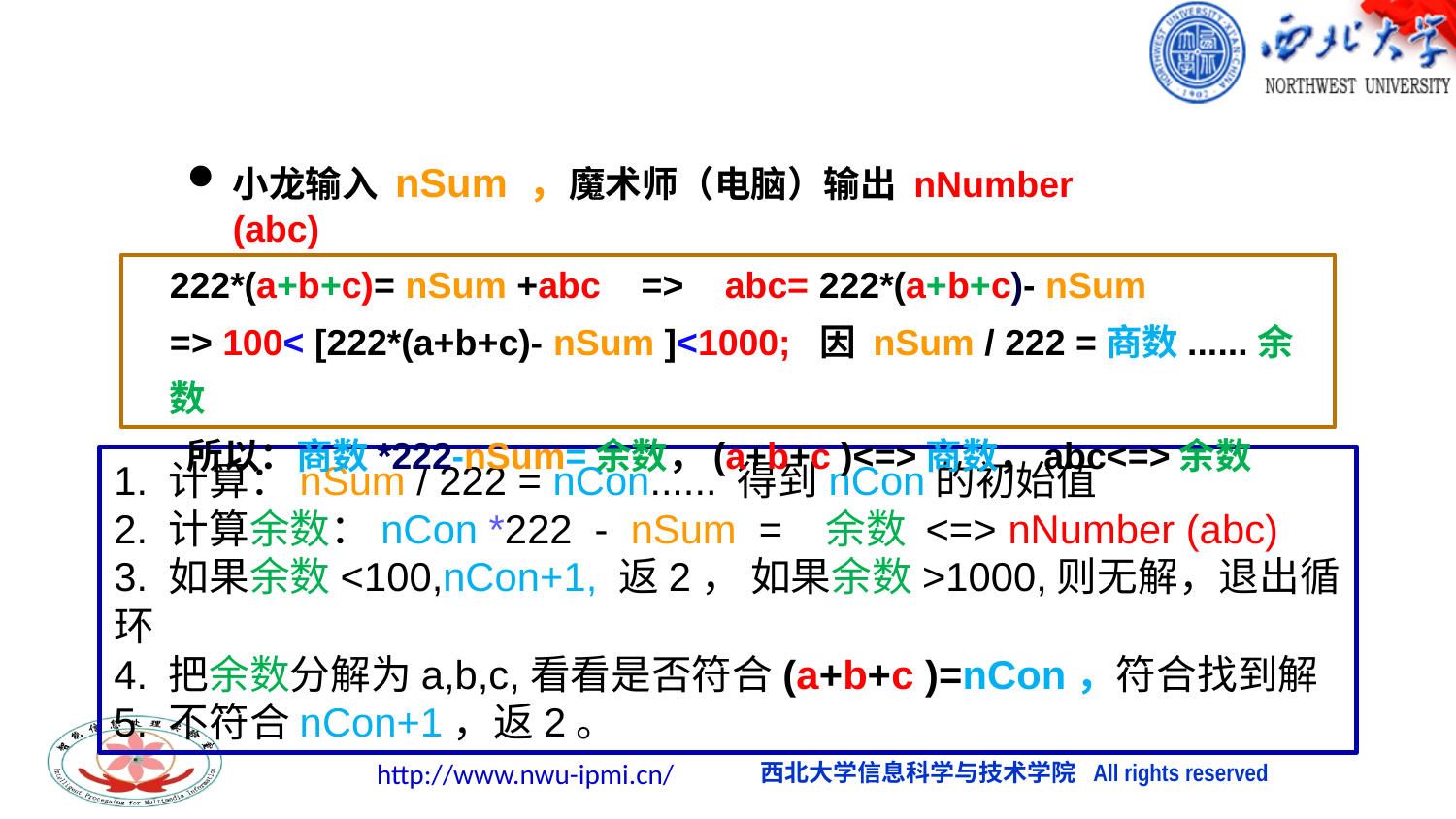

小龙输入 nSum ，魔术师（电脑）输出 nNumber (abc)
222*(a+b+c)= nSum +abc    =>    abc= 222*(a+b+c)- nSum
=> 100< [222*(a+b+c)- nSum ]<1000;  因 nSum / 222 =商数......余数
 所以：商数*222-nSum=余数，(a+b+c )<=>商数，abc<=>余数

1. 计算：nSum / 222 = nCon...... 得到nCon的初始值
2. 计算余数：nCon *222  -  nSum  =   余数 <=> nNumber (abc)
3. 如果余数<100,nCon+1, 返2， 如果余数>1000,则无解，退出循环
4. 把余数分解为a,b,c,看看是否符合(a+b+c )=nCon，符合找到解
5. 不符合nCon+1，返2。